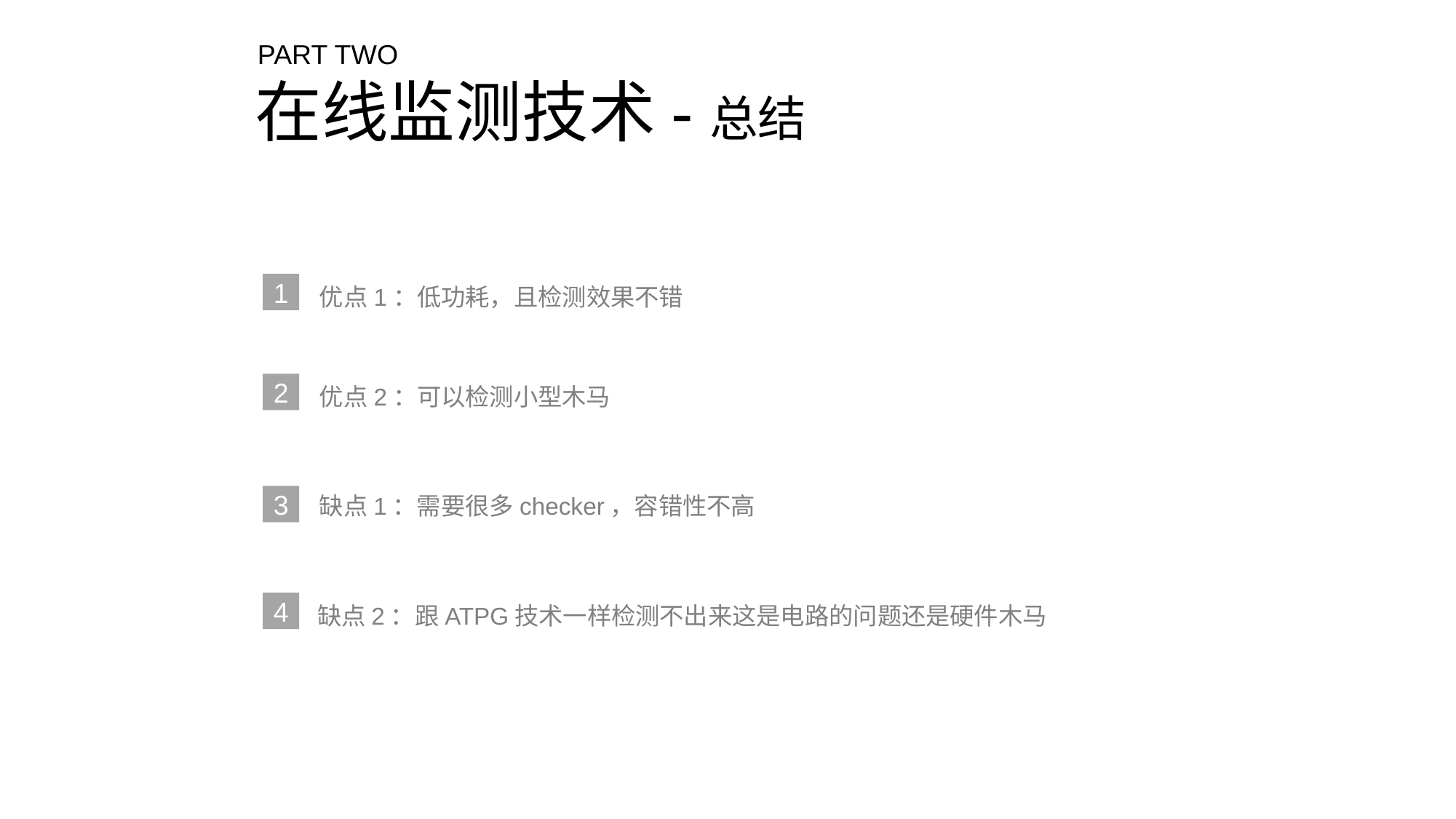

PART TWO
 在线监测技术-总结
优点1：低功耗，且检测效果不错
1
优点2：可以检测小型木马
2
缺点1：需要很多checker，容错性不高
3
缺点2：跟ATPG技术一样检测不出来这是电路的问题还是硬件木马
4